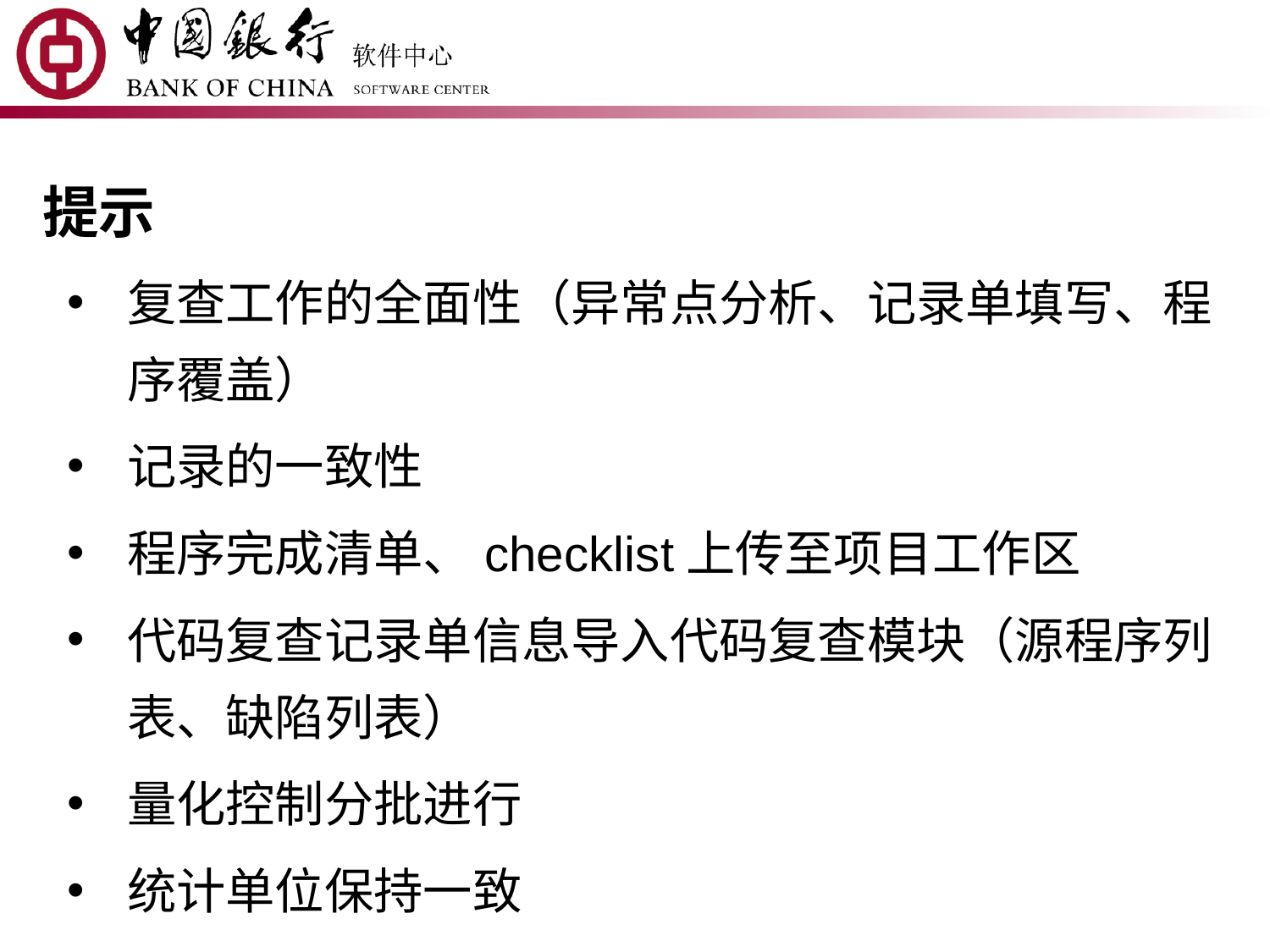

#
提示
复查工作的全面性（异常点分析、记录单填写、程序覆盖）
记录的一致性
程序完成清单、checklist上传至项目工作区
代码复查记录单信息导入代码复查模块（源程序列表、缺陷列表）
量化控制分批进行
统计单位保持一致